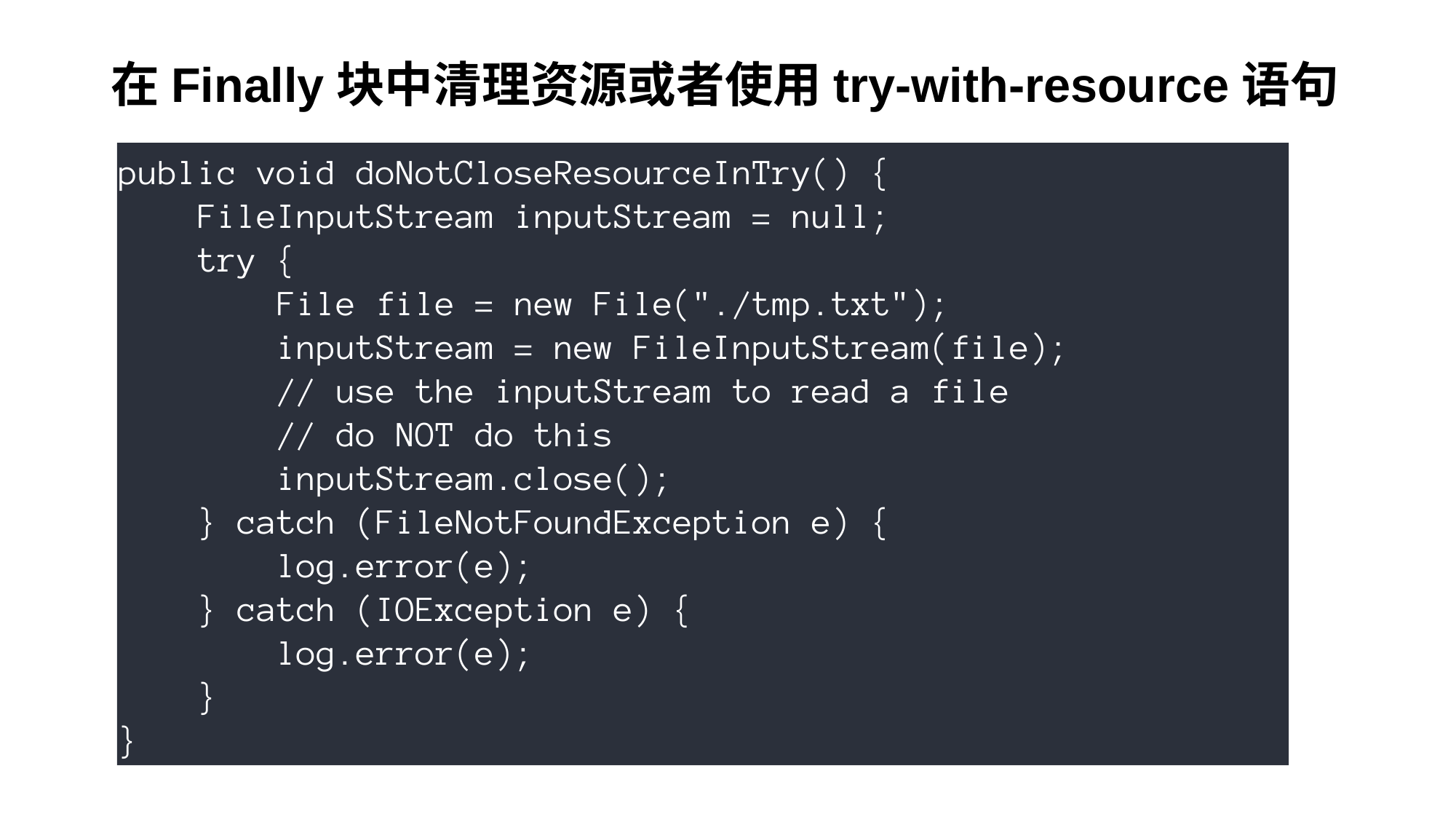

# 在Finally块中清理资源或者使用try-with-resource语句
public void doNotCloseResourceInTry() {
    FileInputStream inputStream = null;
    try {
        File file = new File("./tmp.txt");
        inputStream = new FileInputStream(file);
        // use the inputStream to read a file
        // do NOT do this
        inputStream.close();
    } catch (FileNotFoundException e) {
        log.error(e);
    } catch (IOException e) {
        log.error(e);
    }
}